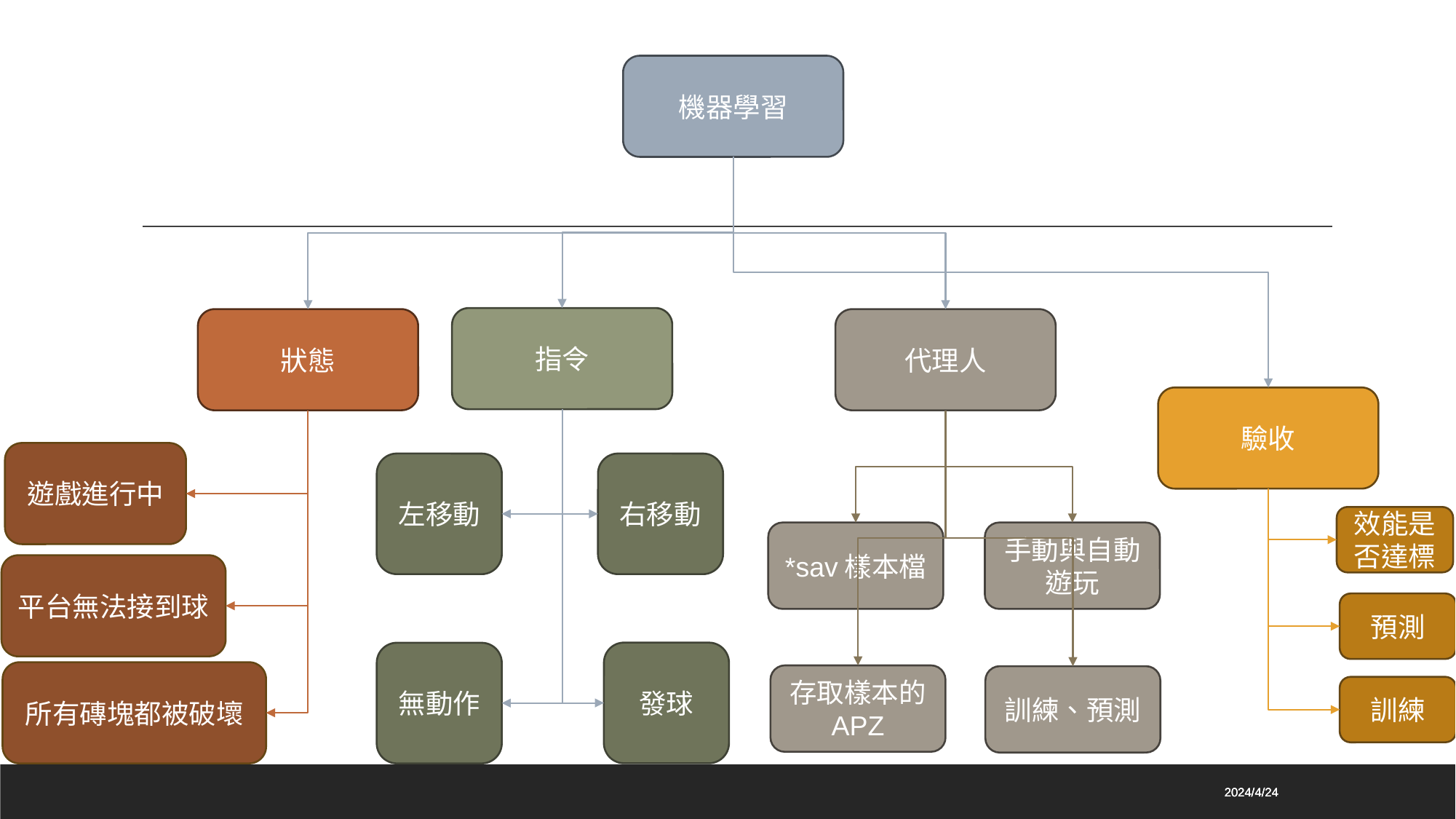

#
機器學習
指令
狀態
代理人
驗收
遊戲進行中
左移動
右移動
效能是否達標
*sav樣本檔
手動與自動
遊玩
平台無法接到球
預測
發球
無動作
所有磚塊都被破壞
存取樣本的
APZ
訓練、預測
訓練
2024/4/24
2024/4/24
2024/4/24